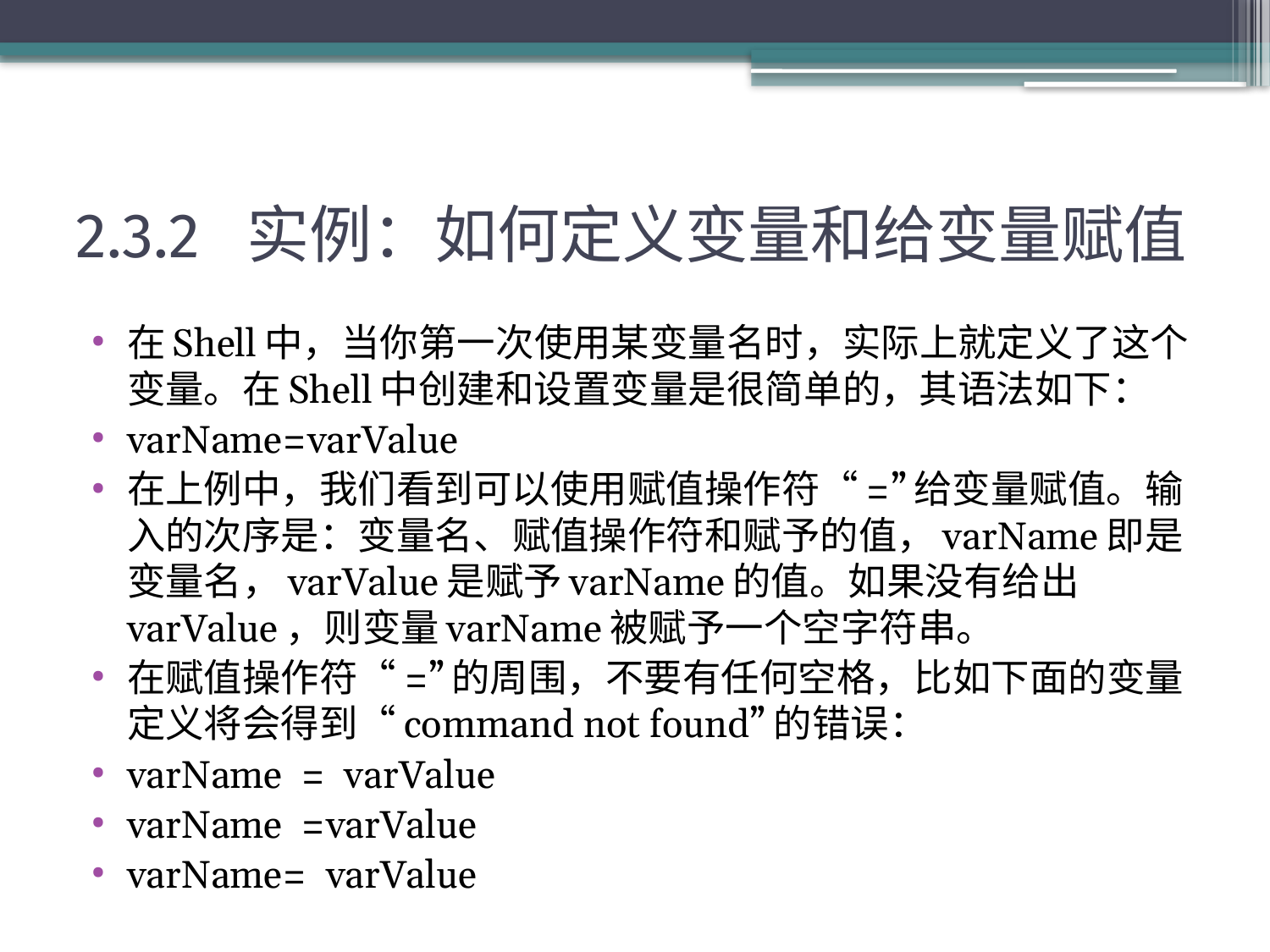

# 2.3.2  实例：如何定义变量和给变量赋值
在Shell中，当你第一次使用某变量名时，实际上就定义了这个变量。在Shell中创建和设置变量是很简单的，其语法如下：
varName=varValue
在上例中，我们看到可以使用赋值操作符“=”给变量赋值。输入的次序是：变量名、赋值操作符和赋予的值，varName即是变量名，varValue是赋予varName的值。如果没有给出varValue，则变量varName被赋予一个空字符串。
在赋值操作符“=”的周围，不要有任何空格，比如下面的变量定义将会得到“command not found”的错误：
varName  =  varValue
varName  =varValue
varName=  varValue